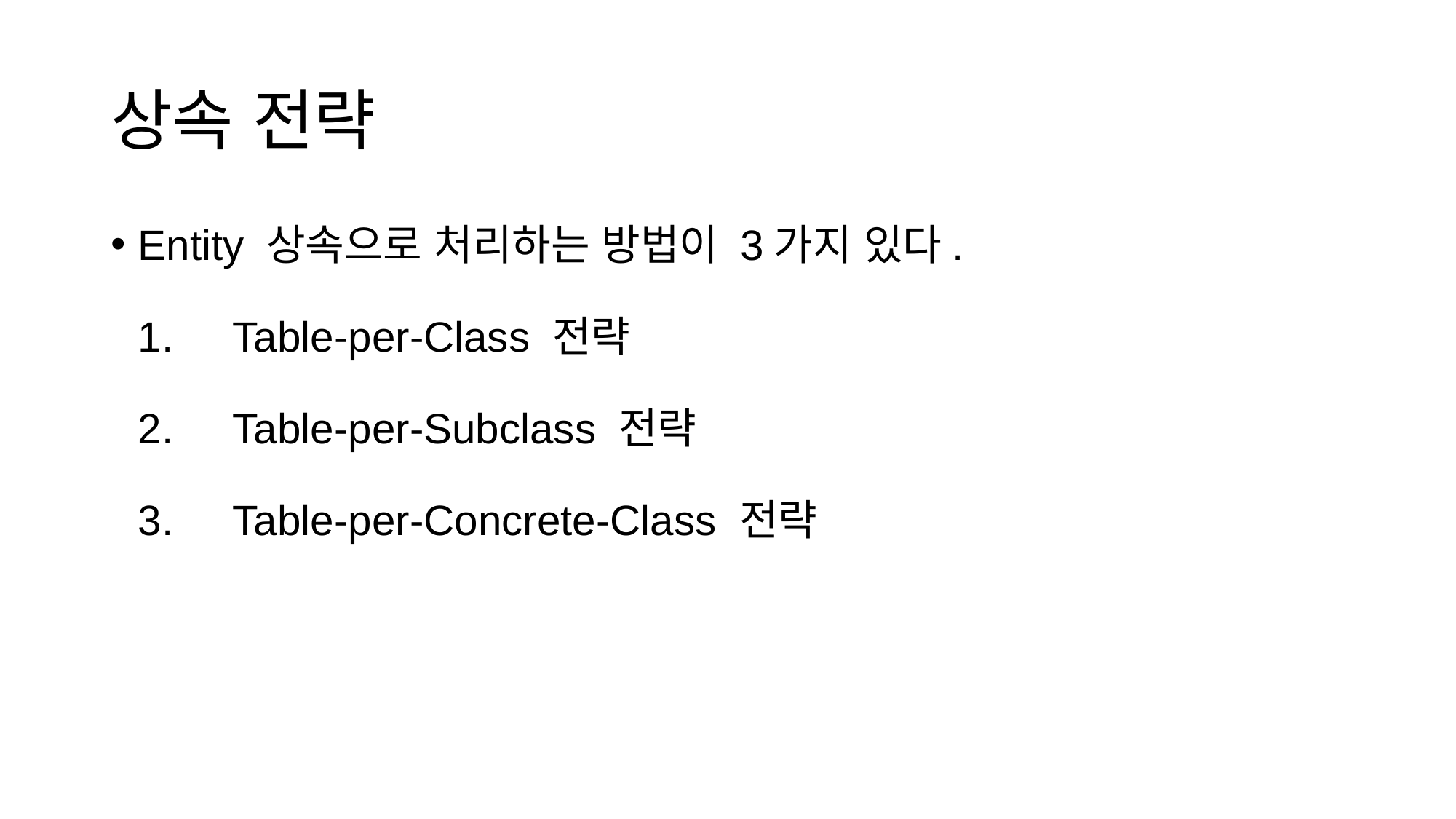

# 상속 전략
Entity 상속으로 처리하는 방법이 3가지 있다.
1.     Table-per-Class 전략
2.     Table-per-Subclass 전략
3.     Table-per-Concrete-Class 전략